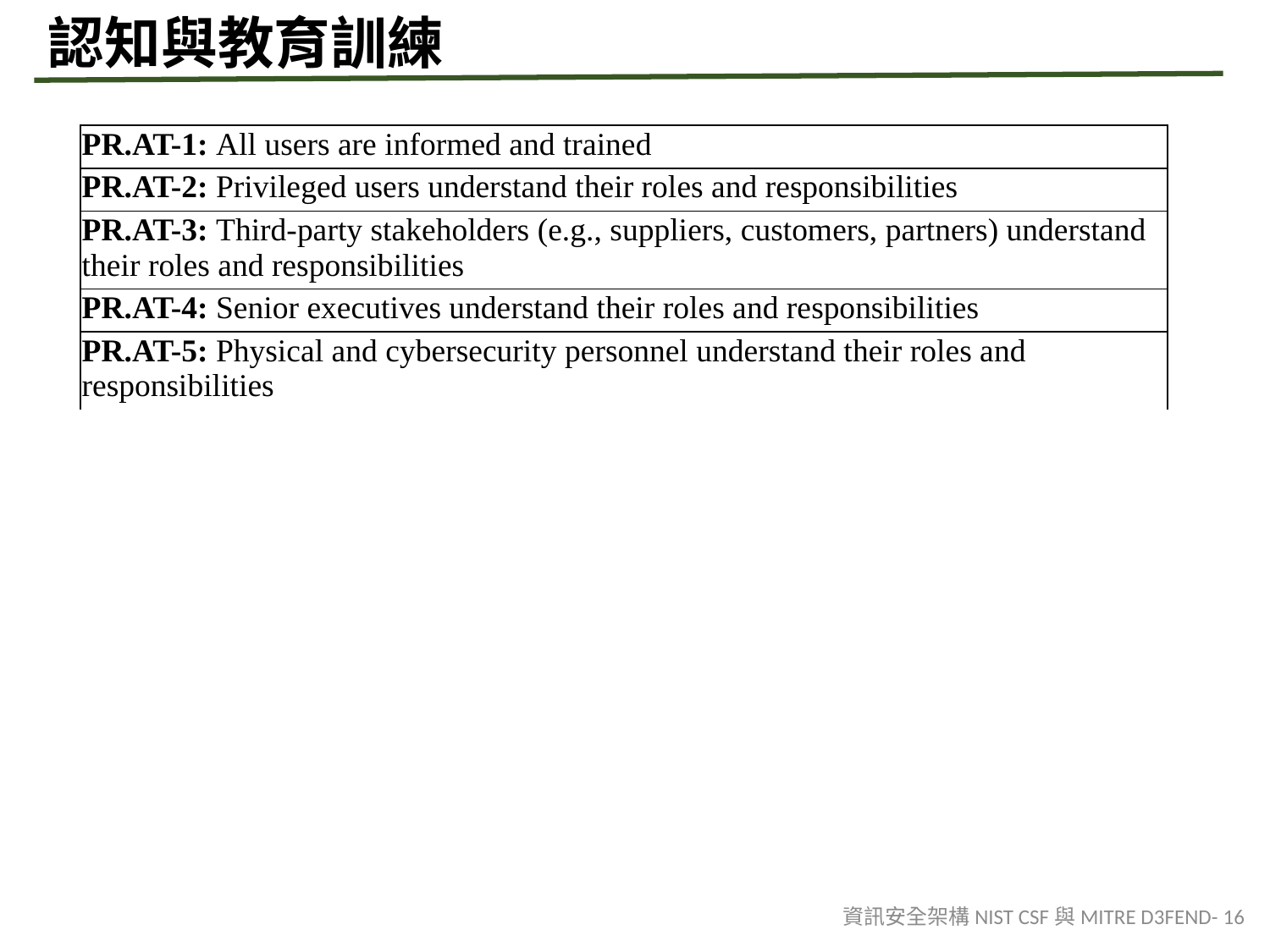

# 認知與教育訓練
| PR.AT-1: All users are informed and trained |
| --- |
| PR.AT-2: Privileged users understand their roles and responsibilities |
| PR.AT-3: Third-party stakeholders (e.g., suppliers, customers, partners) understand their roles and responsibilities |
| PR.AT-4: Senior executives understand their roles and responsibilities |
| PR.AT-5: Physical and cybersecurity personnel understand their roles and responsibilities |
資訊安全架構NIST CSF與MITRE D3FEND- 16